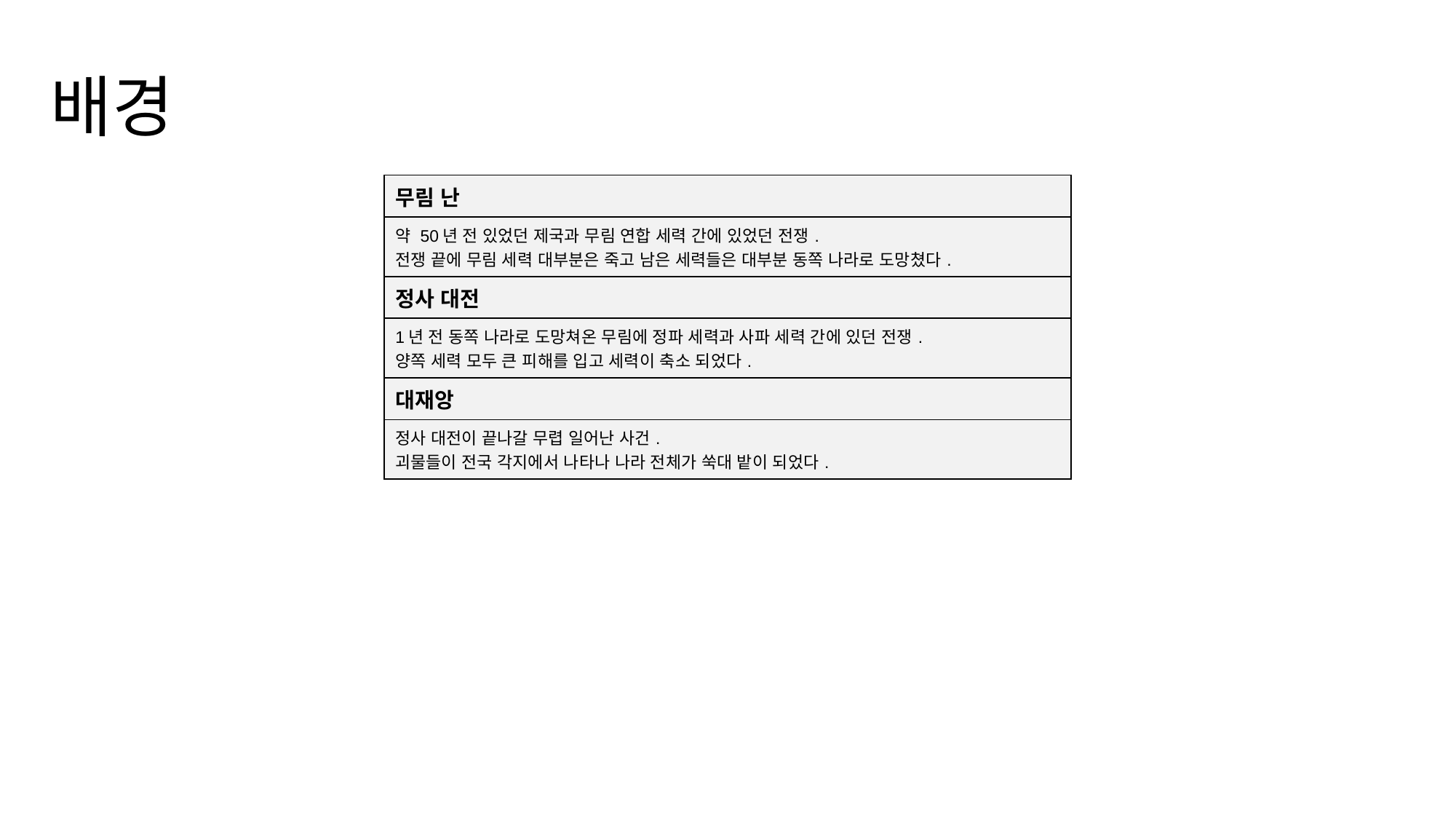

# 배경
| 무림 난 |
| --- |
| 약 50년 전 있었던 제국과 무림 연합 세력 간에 있었던 전쟁. 전쟁 끝에 무림 세력 대부분은 죽고 남은 세력들은 대부분 동쪽 나라로 도망쳤다. |
| 정사 대전 |
| 1년 전 동쪽 나라로 도망쳐온 무림에 정파 세력과 사파 세력 간에 있던 전쟁. 양쪽 세력 모두 큰 피해를 입고 세력이 축소 되었다. |
| 대재앙 |
| 정사 대전이 끝나갈 무렵 일어난 사건. 괴물들이 전국 각지에서 나타나 나라 전체가 쑥대 밭이 되었다. |